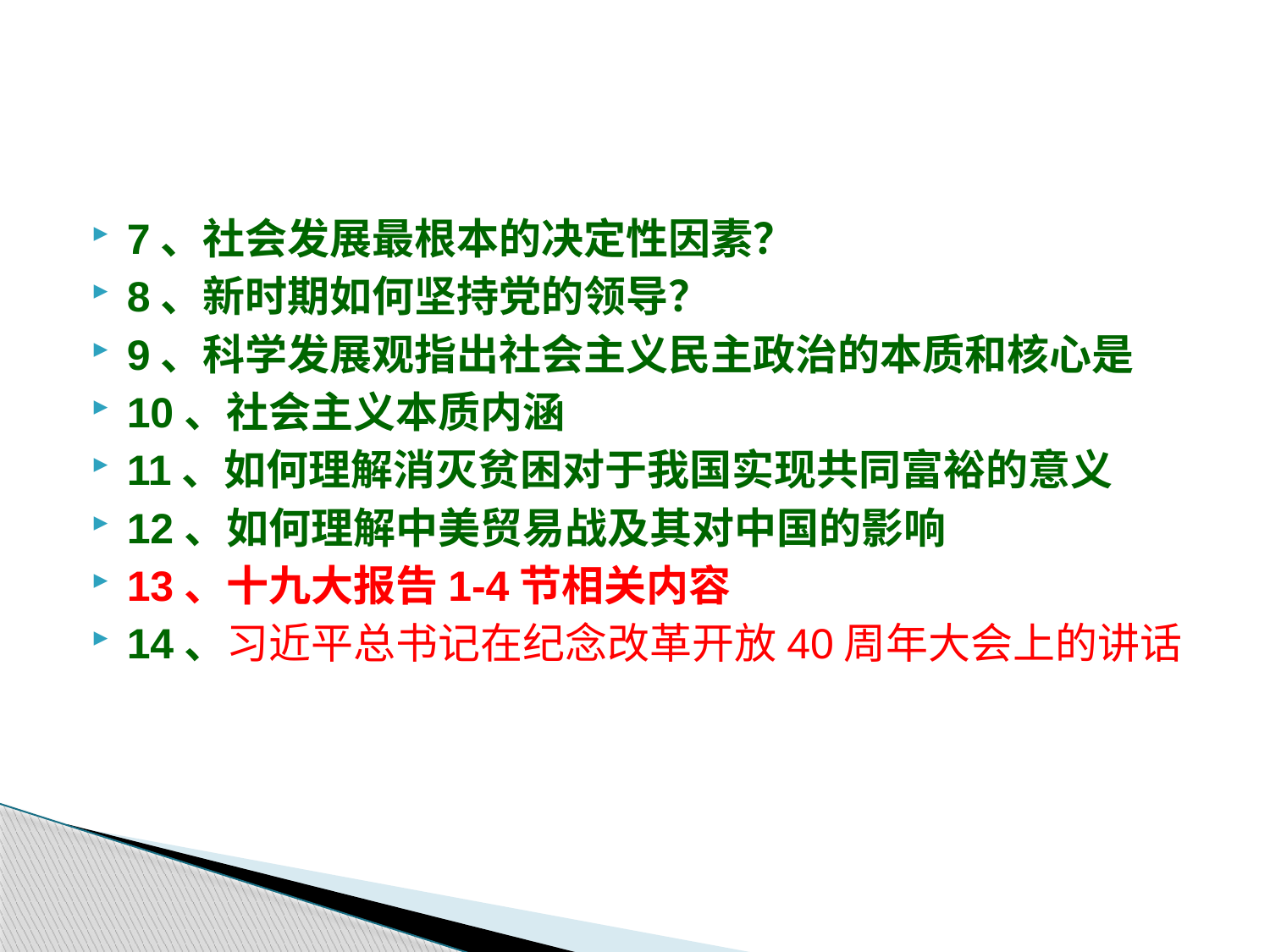

7、社会发展最根本的决定性因素？
8、新时期如何坚持党的领导？
9、科学发展观指出社会主义民主政治的本质和核心是
10、社会主义本质内涵
11、如何理解消灭贫困对于我国实现共同富裕的意义
12、如何理解中美贸易战及其对中国的影响
13、十九大报告1-4节相关内容
14、习近平总书记在纪念改革开放40周年大会上的讲话